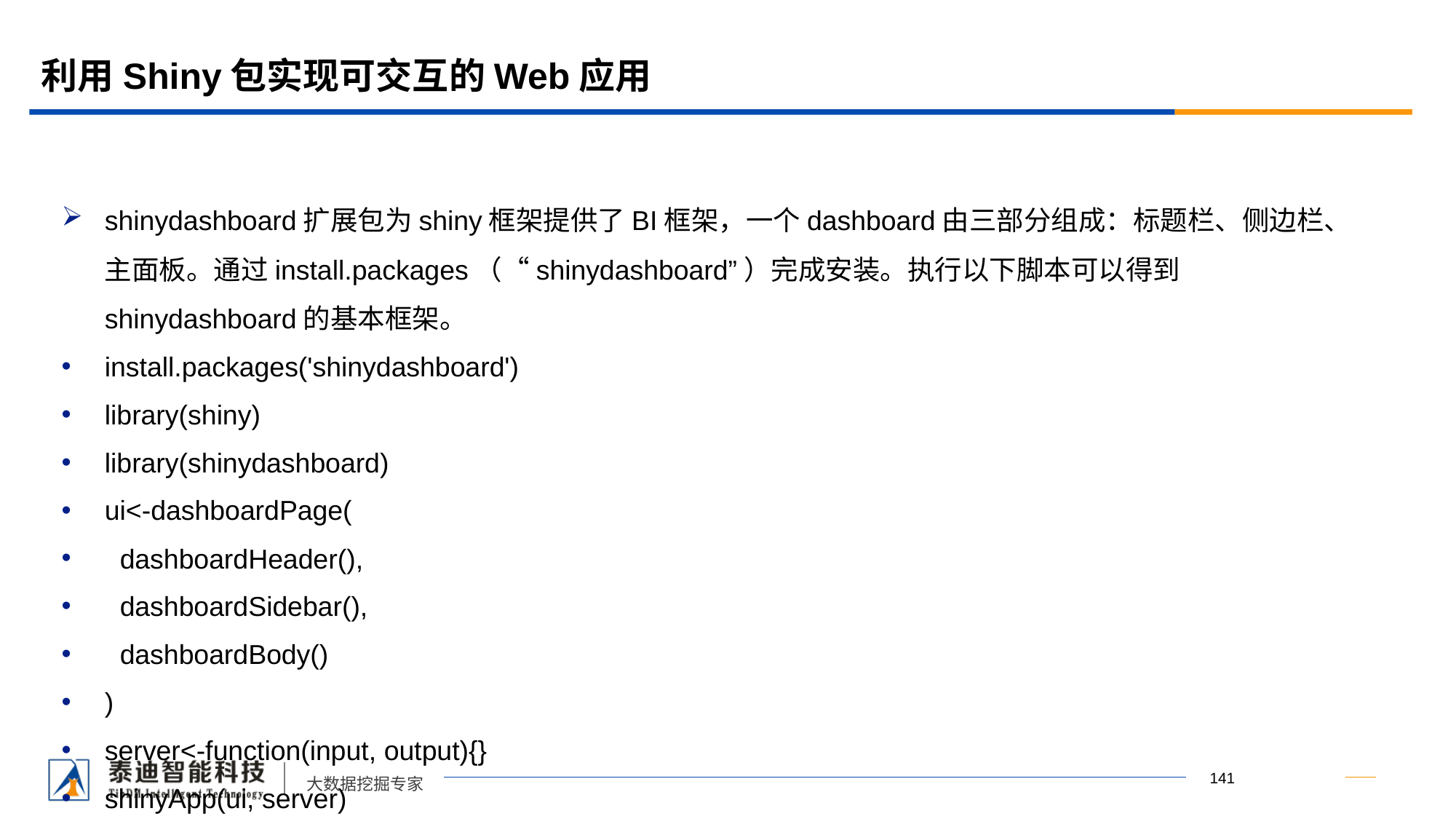

# 利用Shiny包实现可交互的Web应用

shinydashboard扩展包为shiny框架提供了BI框架，一个dashboard由三部分组成：标题栏、侧边栏、主面板。通过install.packages（“shinydashboard”）完成安装。执行以下脚本可以得到shinydashboard的基本框架。
install.packages('shinydashboard')
library(shiny)
library(shinydashboard)
ui<-dashboardPage(
  dashboardHeader(),
  dashboardSidebar(),
  dashboardBody()
)
server<-function(input, output){}
shinyApp(ui, server)